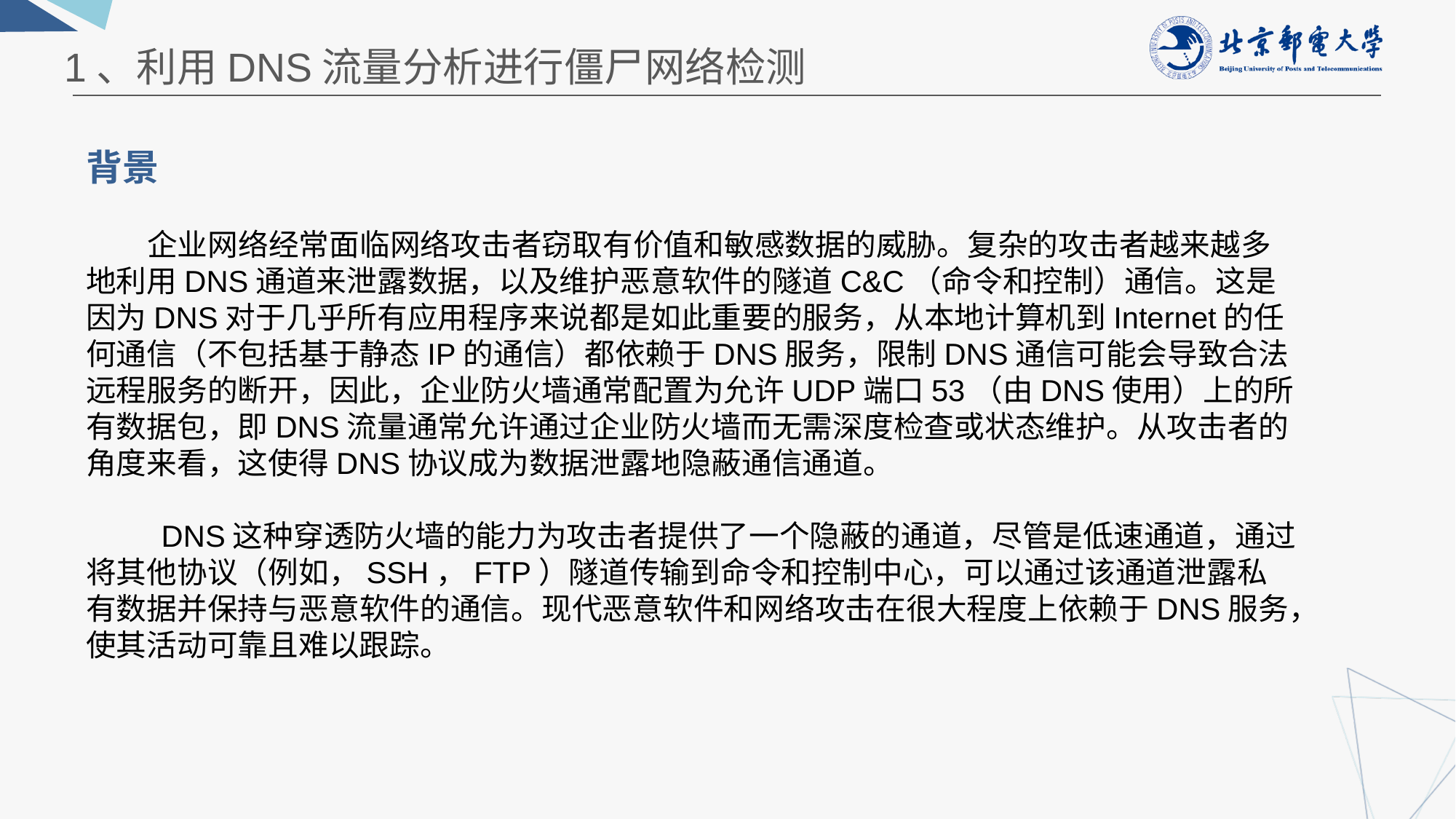

1、利用DNS流量分析进行僵尸网络检测
背景
        企业网络经常面临网络攻击者窃取有价值和敏感数据的威胁。复杂的攻击者越来越多地利用DNS通道来泄露数据，以及维护恶意软件的隧道C&C（命令和控制）通信。这是因为DNS对于几乎所有应用程序来说都是如此重要的服务，从本地计算机到Internet的任何通信（不包括基于静态IP的通信）都依赖于DNS服务，限制DNS通信可能会导致合法远程服务的断开，因此，企业防火墙通常配置为允许UDP端口53（由DNS使用）上的所有数据包，即DNS流量通常允许通过企业防火墙而无需深度检查或状态维护。从攻击者的角度来看，这使得DNS协议成为数据泄露地隐蔽通信通道。

         DNS这种穿透防火墙的能力为攻击者提供了一个隐蔽的通道，尽管是低速通道，通过将其他协议（例如，SSH，FTP）隧道传输到命令和控制中心，可以通过该通道泄露私有数据并保持与恶意软件的通信。现代恶意软件和网络攻击在很大程度上依赖于DNS服务，使其活动可靠且难以跟踪。